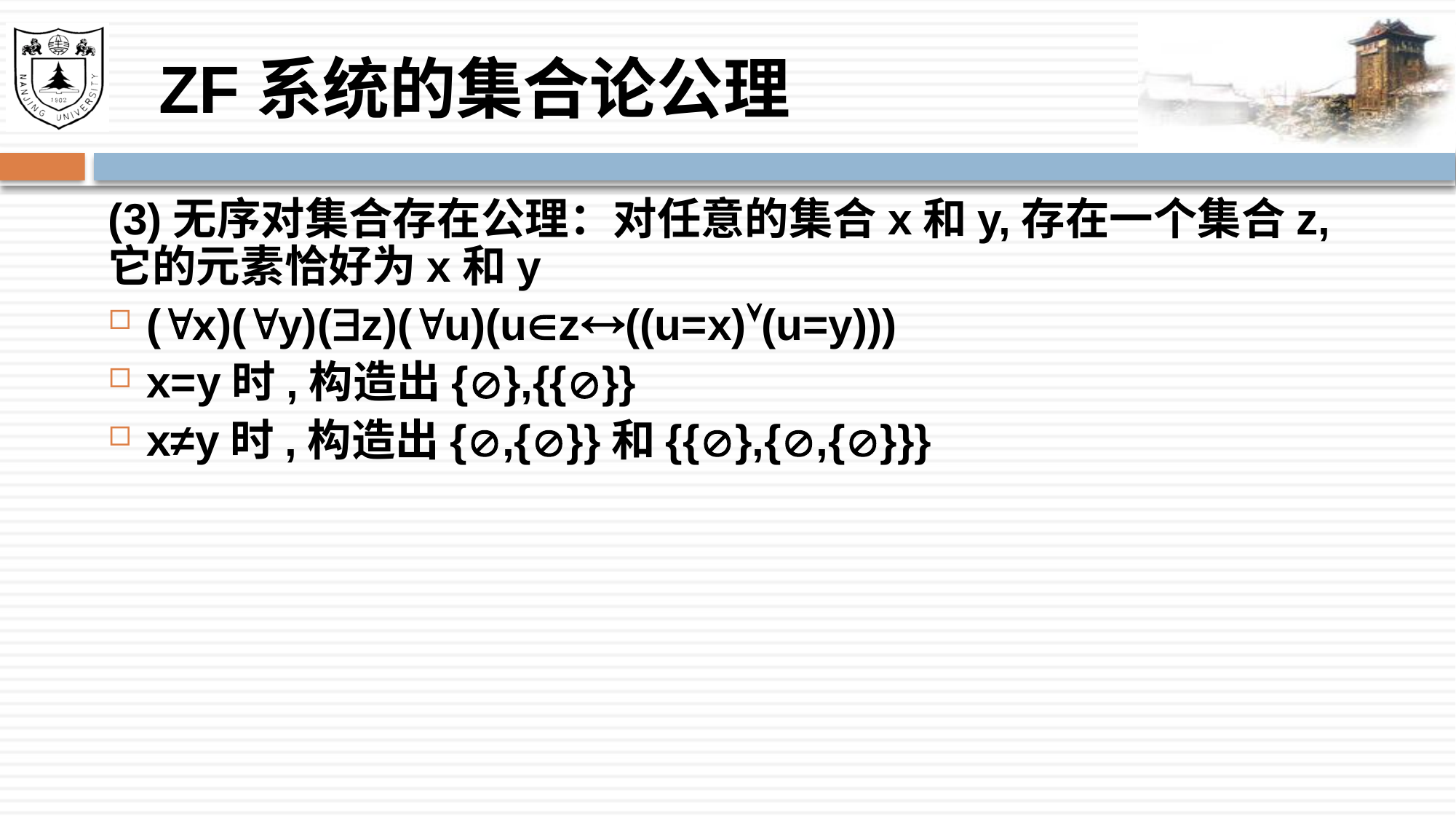

# ZF系统的集合论公理
(3)无序对集合存在公理：对任意的集合x和y,存在一个集合z,它的元素恰好为x和y
(∀x)(∀y)(∃z)(∀u)(u∈z↔((u=x)∨(u=y)))
x=y时,构造出{∅},{{∅}}
x≠y时,构造出{∅,{∅}}和{{∅},{∅,{∅}}}